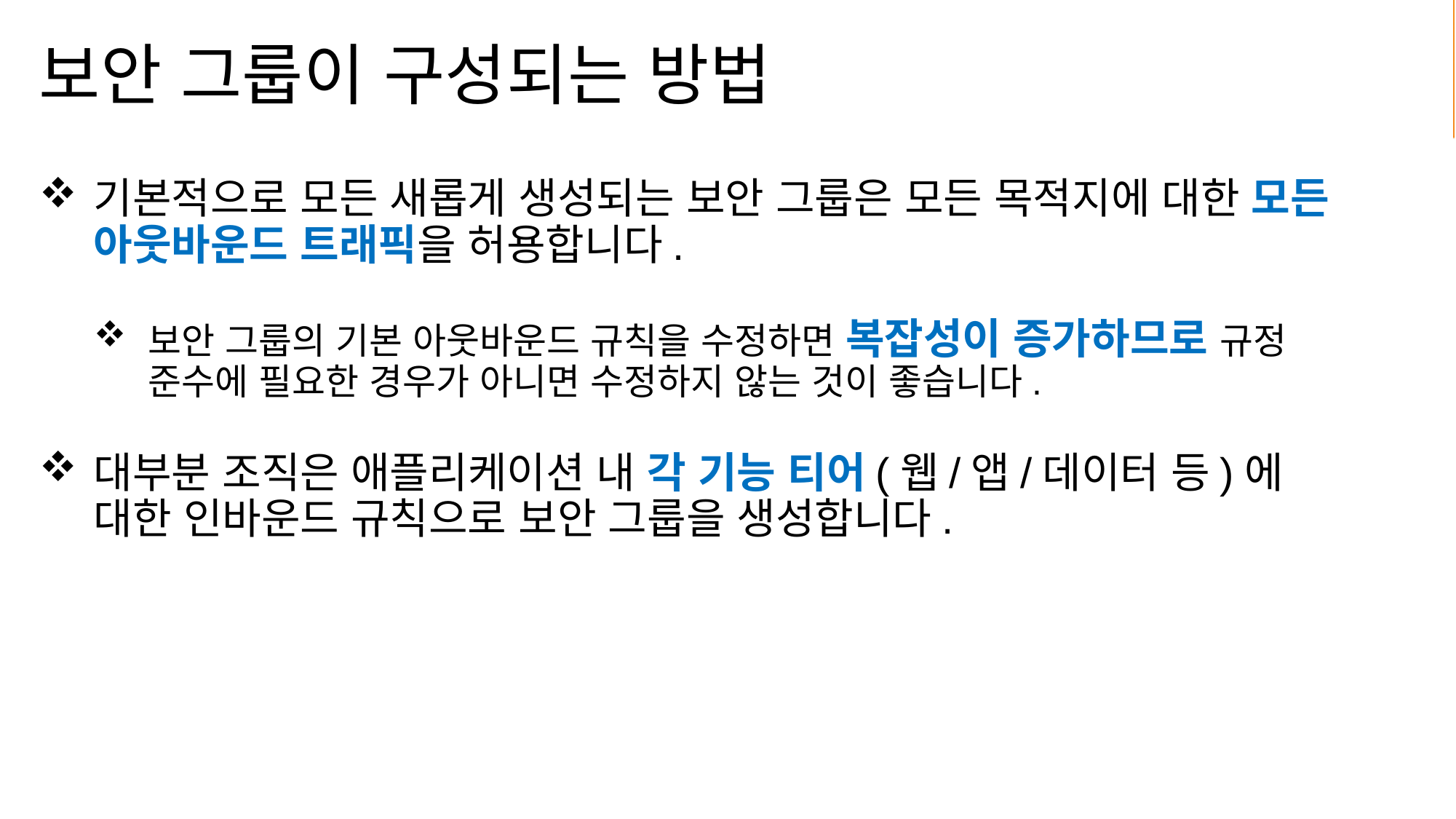

# 보안 그룹이 구성되는 방법
기본적으로 모든 새롭게 생성되는 보안 그룹은 모든 목적지에 대한 모든 아웃바운드 트래픽을 허용합니다.
보안 그룹의 기본 아웃바운드 규칙을 수정하면 복잡성이 증가하므로 규정 준수에 필요한 경우가 아니면 수정하지 않는 것이 좋습니다.
대부분 조직은 애플리케이션 내 각 기능 티어(웹/앱/데이터 등)에 대한 인바운드 규칙으로 보안 그룹을 생성합니다.